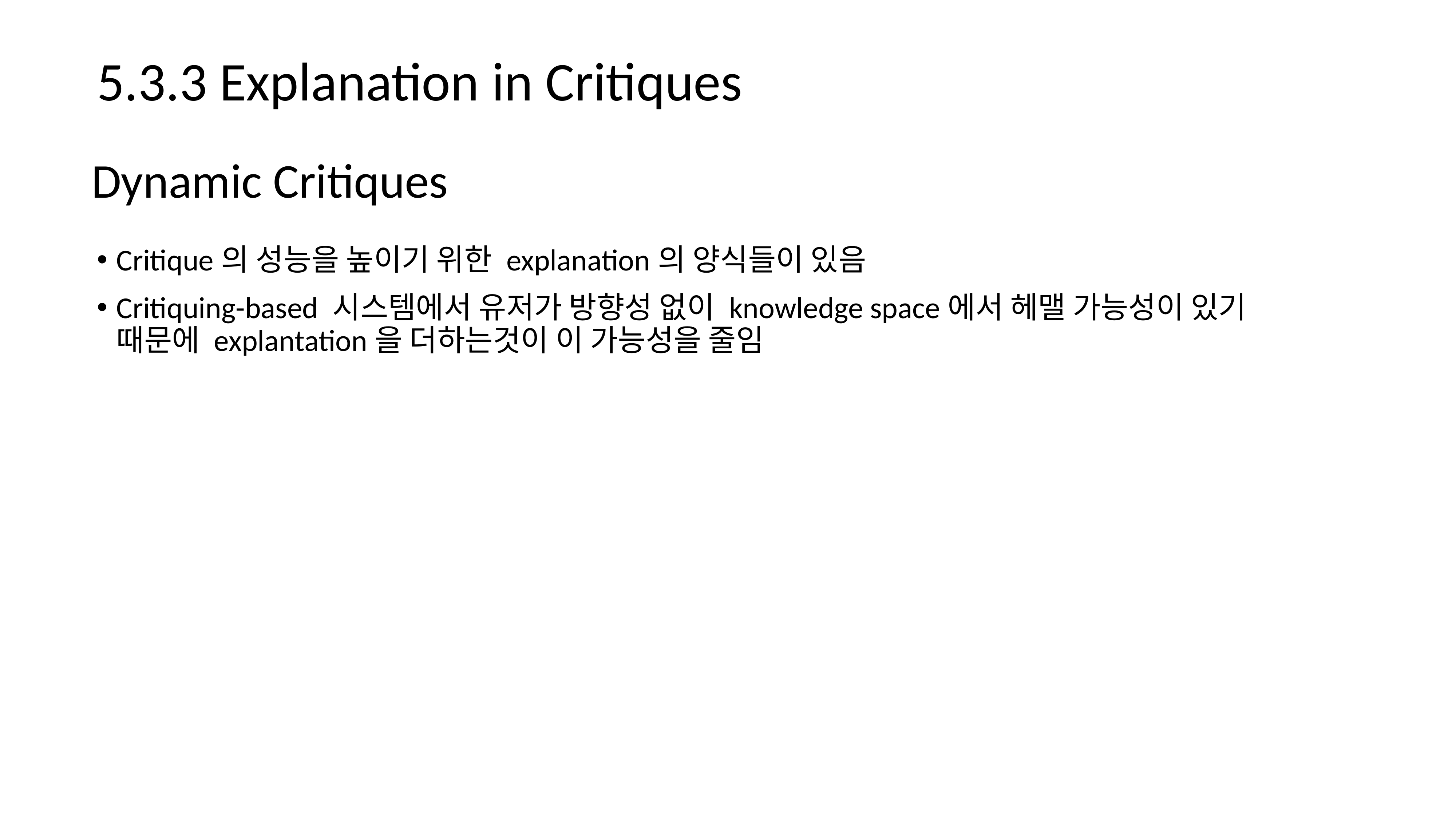

5.3.3 Explanation in Critiques
# Dynamic Critiques
Critique의 성능을 높이기 위한 explanation의 양식들이 있음
Critiquing-based 시스템에서 유저가 방향성 없이 knowledge space에서 헤맬 가능성이 있기 때문에 explantation을 더하는것이 이 가능성을 줄임